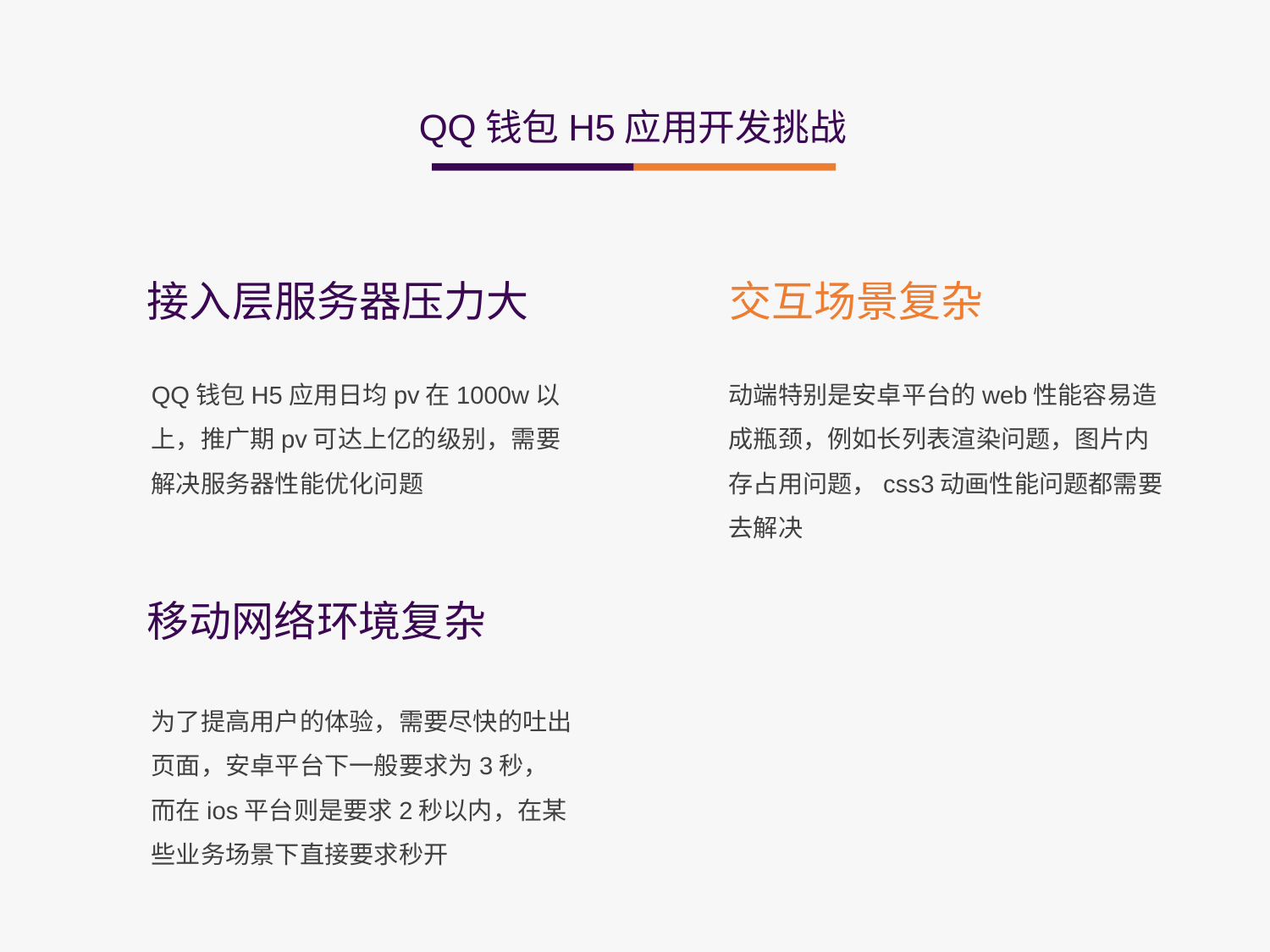

QQ钱包H5应用开发挑战

接入层服务器压力大
QQ钱包H5应用日均pv在1000w以上，推广期pv可达上亿的级别，需要解决服务器性能优化问题
交互场景复杂
动端特别是安卓平台的web性能容易造成瓶颈，例如长列表渲染问题，图片内存占用问题，css3动画性能问题都需要去解决
移动网络环境复杂
为了提高用户的体验，需要尽快的吐出页面，安卓平台下一般要求为3秒，而在ios平台则是要求2秒以内，在某些业务场景下直接要求秒开